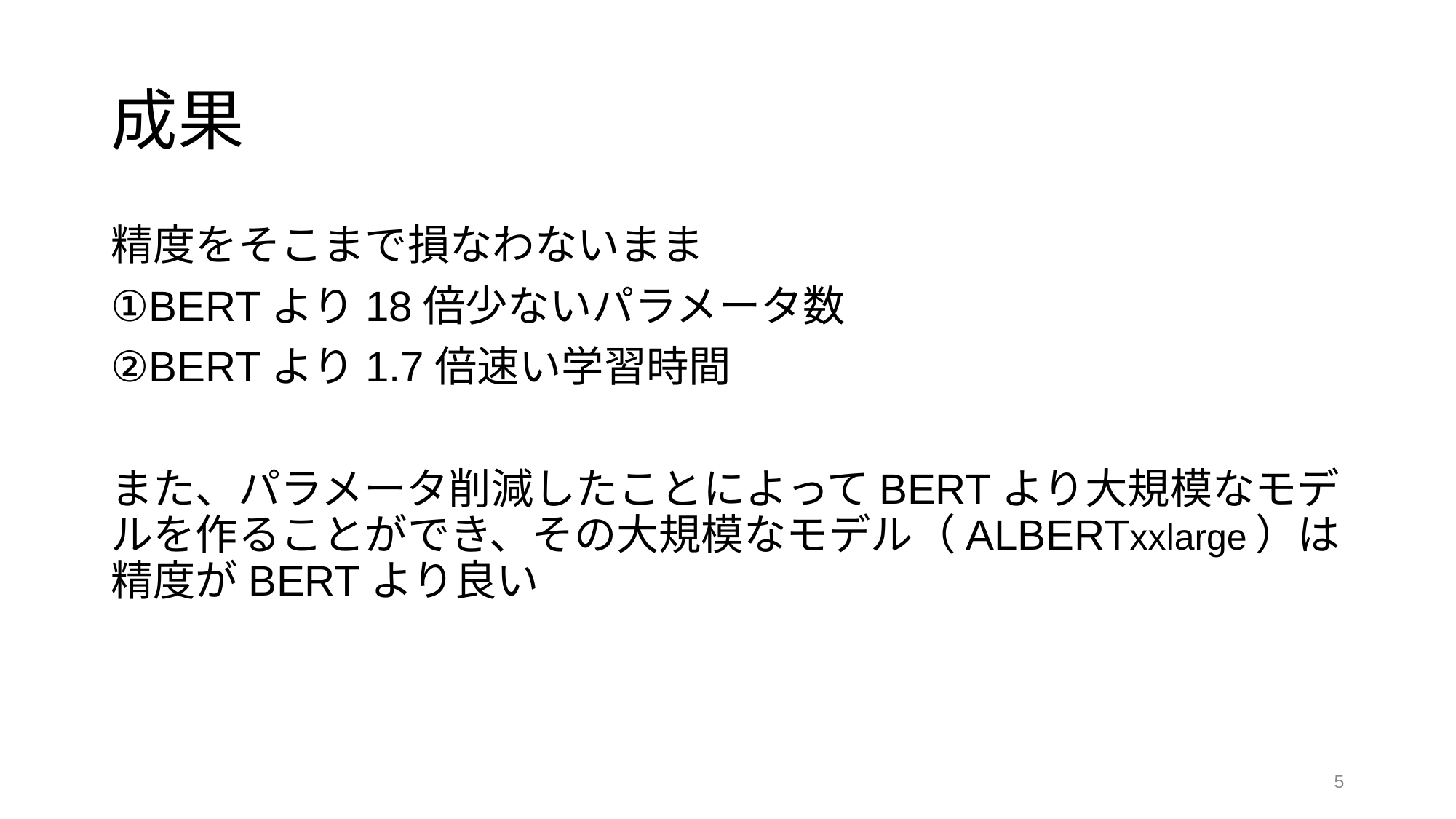

# 成果
精度をそこまで損なわないまま
①BERTより18倍少ないパラメータ数
②BERTより1.7倍速い学習時間

また、パラメータ削減したことによってBERTより大規模なモデルを作ることができ、その大規模なモデル（ALBERTxxlarge）は精度がBERTより良い
5